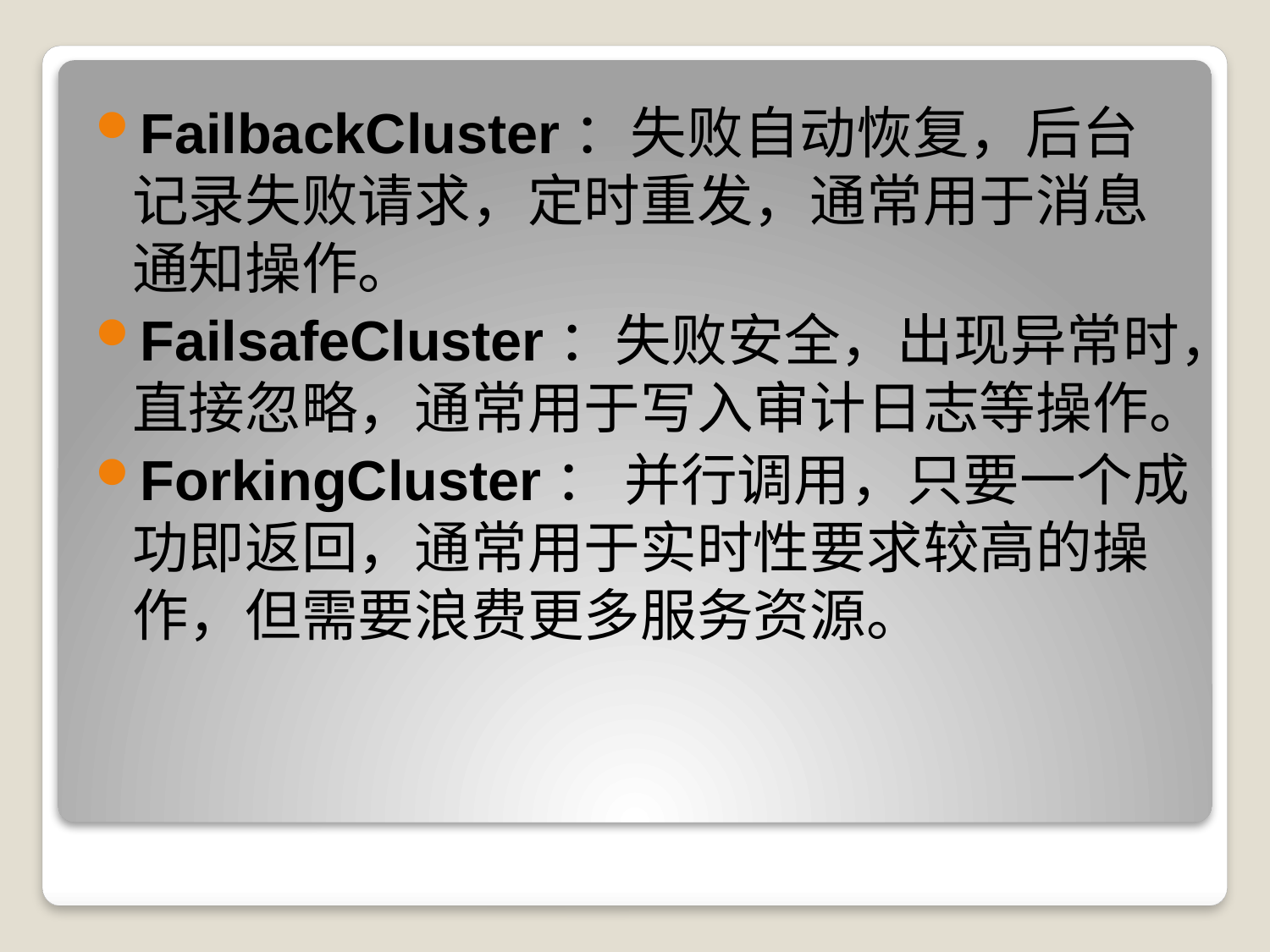

FailbackCluster：失败自动恢复，后台记录失败请求，定时重发，通常用于消息通知操作。
FailsafeCluster：失败安全，出现异常时，直接忽略，通常用于写入审计日志等操作。
ForkingCluster： 并行调用，只要一个成功即返回，通常用于实时性要求较高的操作，但需要浪费更多服务资源。